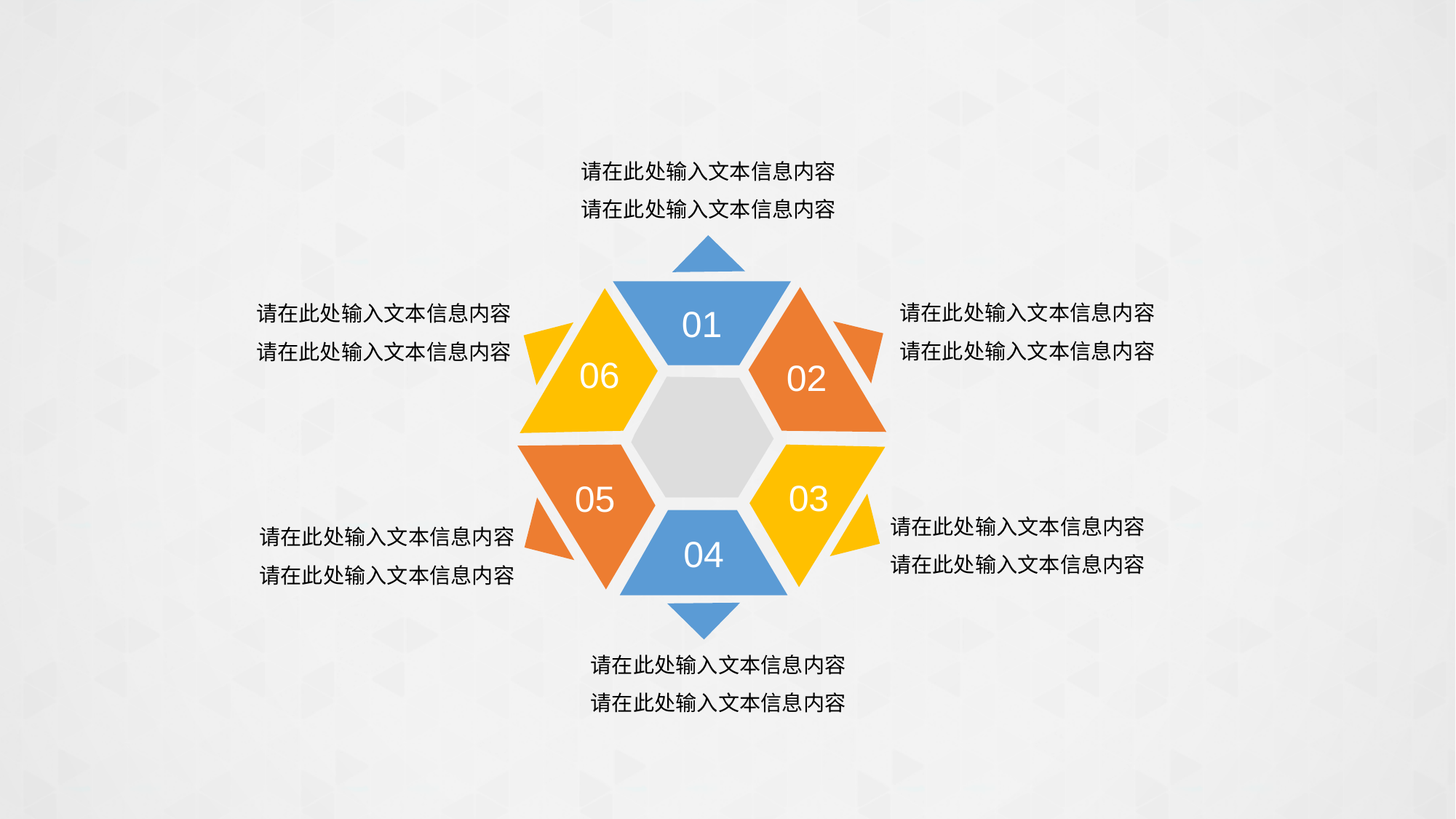

请在此处输入文本信息内容
请在此处输入文本信息内容

01
请在此处输入文本信息内容
请在此处输入文本信息内容
请在此处输入文本信息内容
请在此处输入文本信息内容
02
06

05
03
请在此处输入文本信息内容
请在此处输入文本信息内容

请在此处输入文本信息内容
请在此处输入文本信息内容
04

请在此处输入文本信息内容
请在此处输入文本信息内容